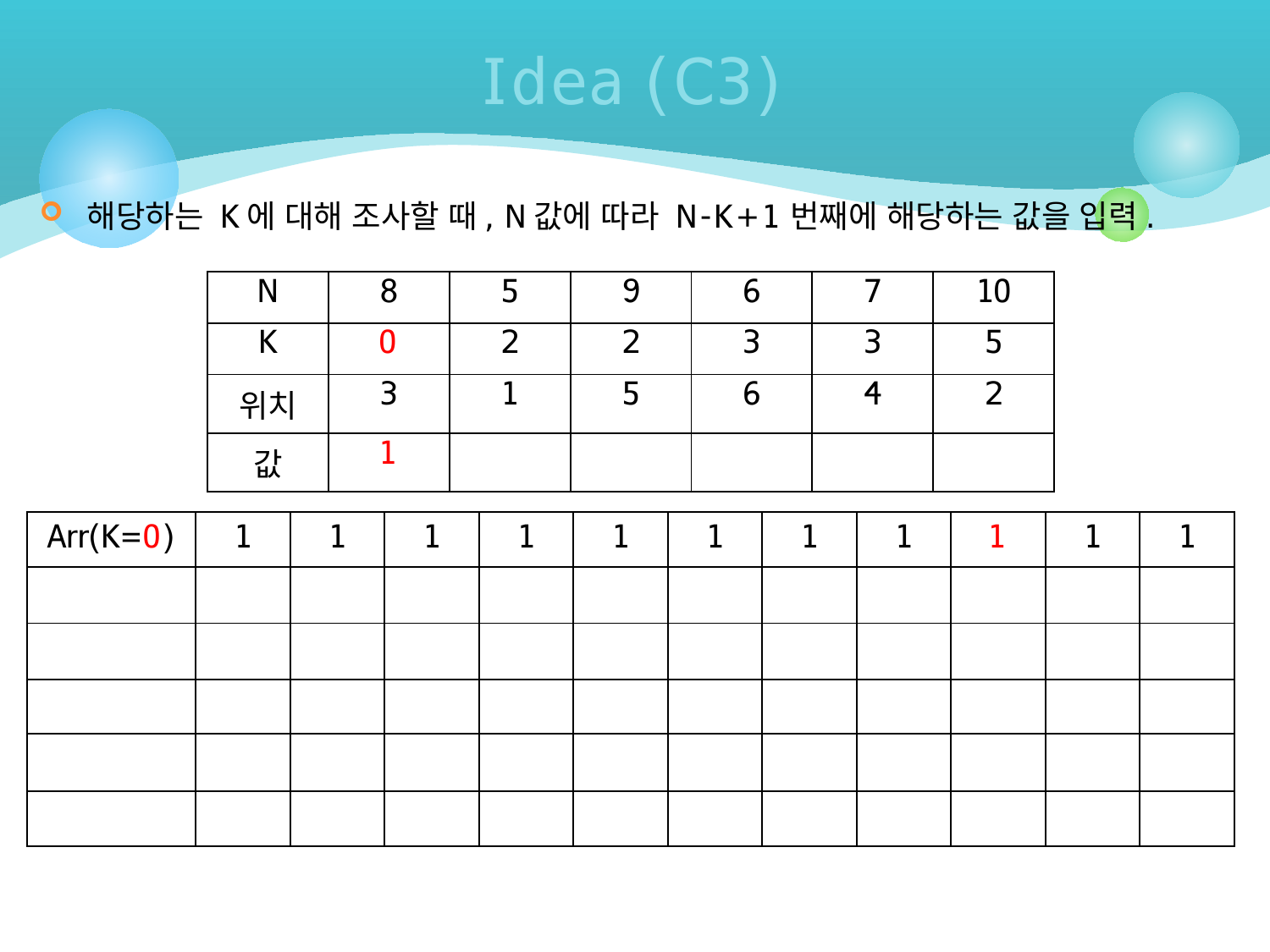

# Idea (C3)
해당하는 K에 대해 조사할 때, N값에 따라 N-K+1번째에 해당하는 값을 입력.
| N | 8 | 5 | 9 | 6 | 7 | 10 |
| --- | --- | --- | --- | --- | --- | --- |
| K | 0 | 2 | 2 | 3 | 3 | 5 |
| 위치 | 3 | 1 | 5 | 6 | 4 | 2 |
| 값 | 1 |  |  |  |  |  |
| Arr(K=0) | 1 | 1 | 1 | 1 | 1 | 1 | 1 | 1 | 1 | 1 | 1 |
| --- | --- | --- | --- | --- | --- | --- | --- | --- | --- | --- | --- |
| 1 | 1 | 2 | 3 | 4 | 5 | 6 | 7 | 8 | 9 | 10 |  |
| 2 | 1 | 3 | 6 | 10 | 15 | 21 | 28 | 36 | 45 |  |  |
| 3 | 1 | 4 | 10 | 20 | 35 | 56 | 84 | 120 |  |  |  |
| 4 | 1 | 5 | 15 | 35 | 70 | 126 | 210 |  |  |  |  |
| 5 | 1 | 6 | 21 | 56 | 126 | 252 |  |  |  |  |  |